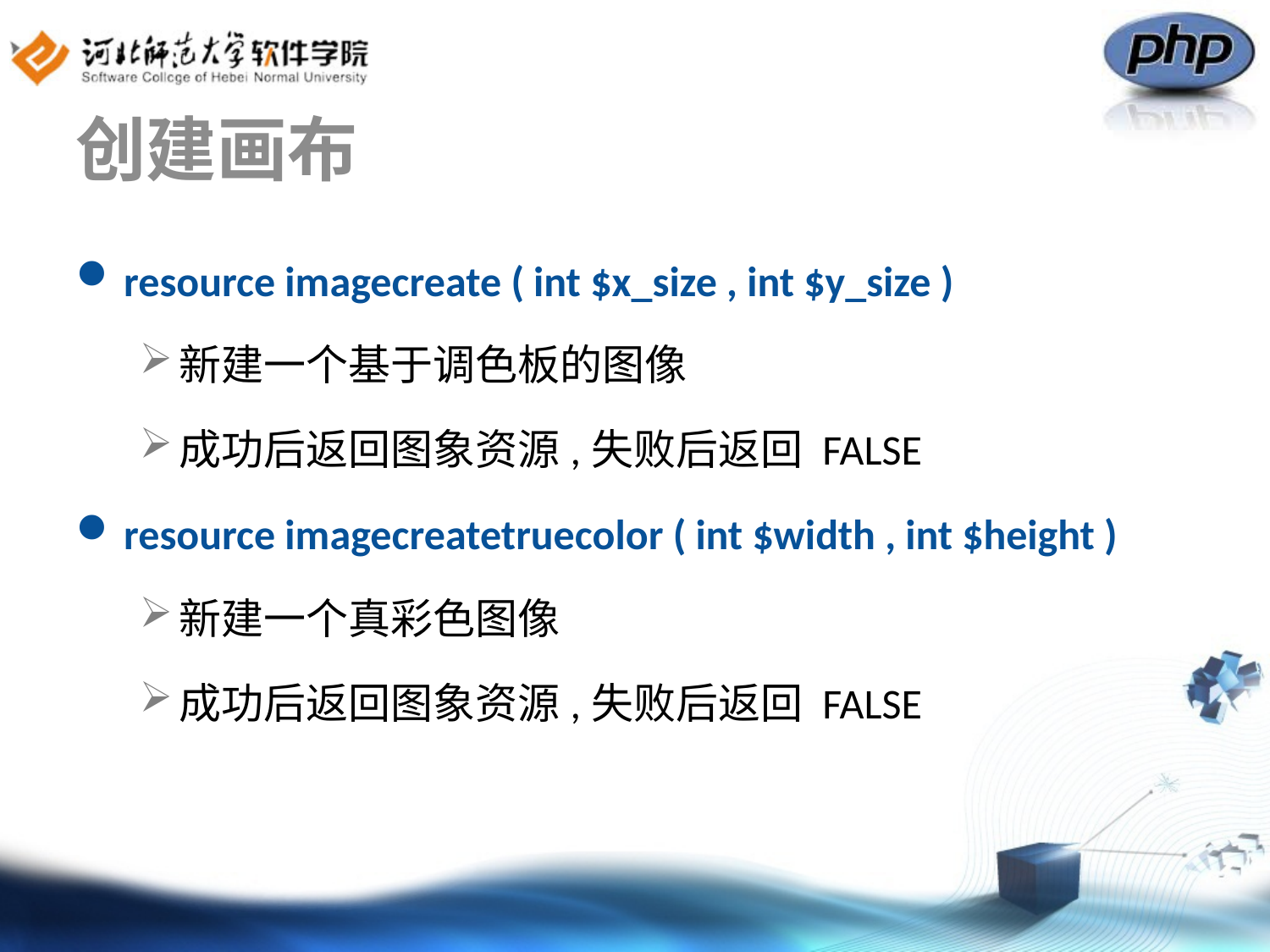

# 创建画布
resource imagecreate ( int $x_size , int $y_size )
新建一个基于调色板的图像
成功后返回图象资源,失败后返回 FALSE
resource imagecreatetruecolor ( int $width , int $height )
新建一个真彩色图像
成功后返回图象资源,失败后返回 FALSE